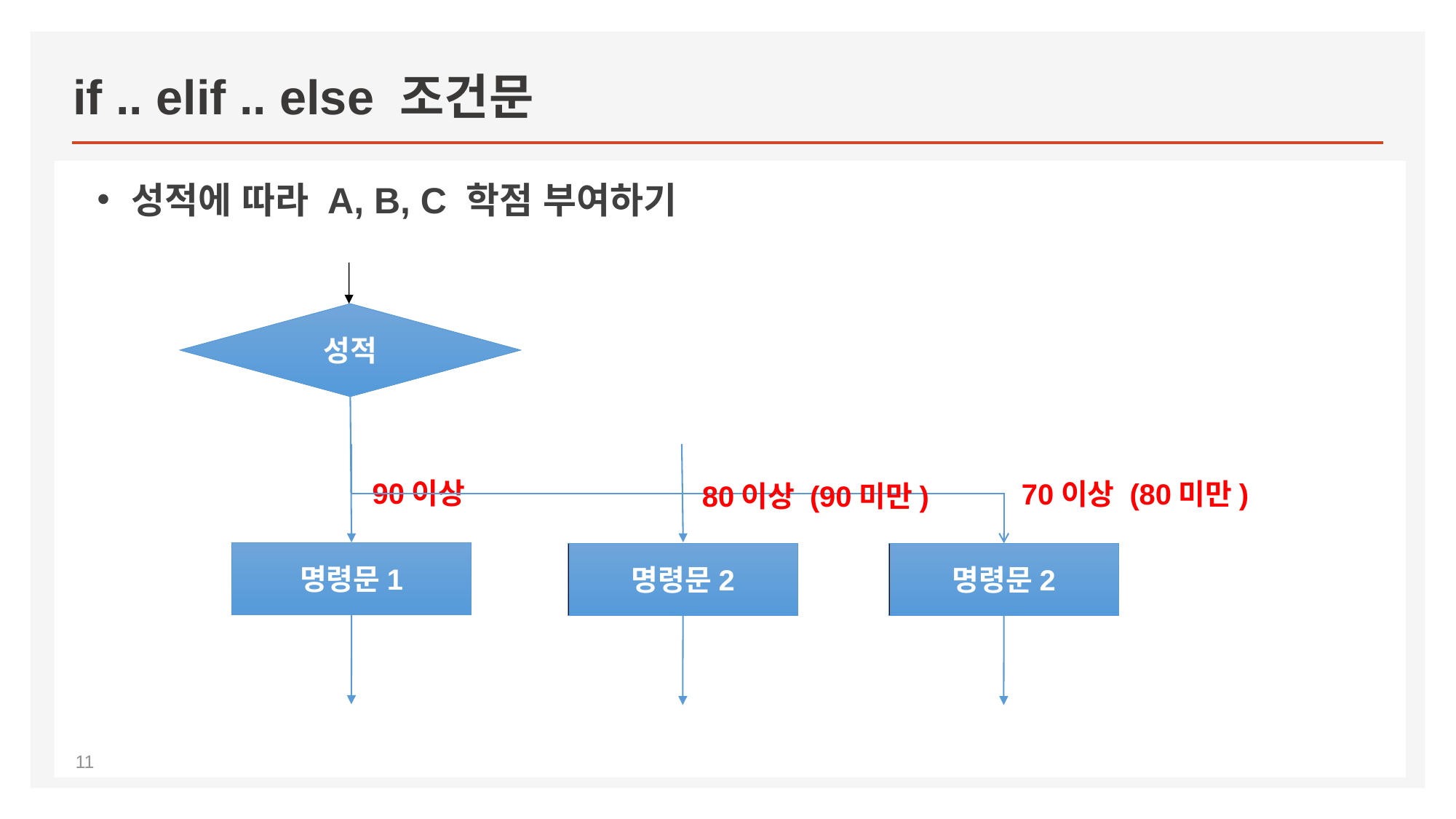

# if .. elif .. else 조건문
성적에 따라 A, B, C 학점 부여하기

성적

90이상
70이상 (80미만)
80이상 (90미만)
명령문1
명령문2
명령문2

11